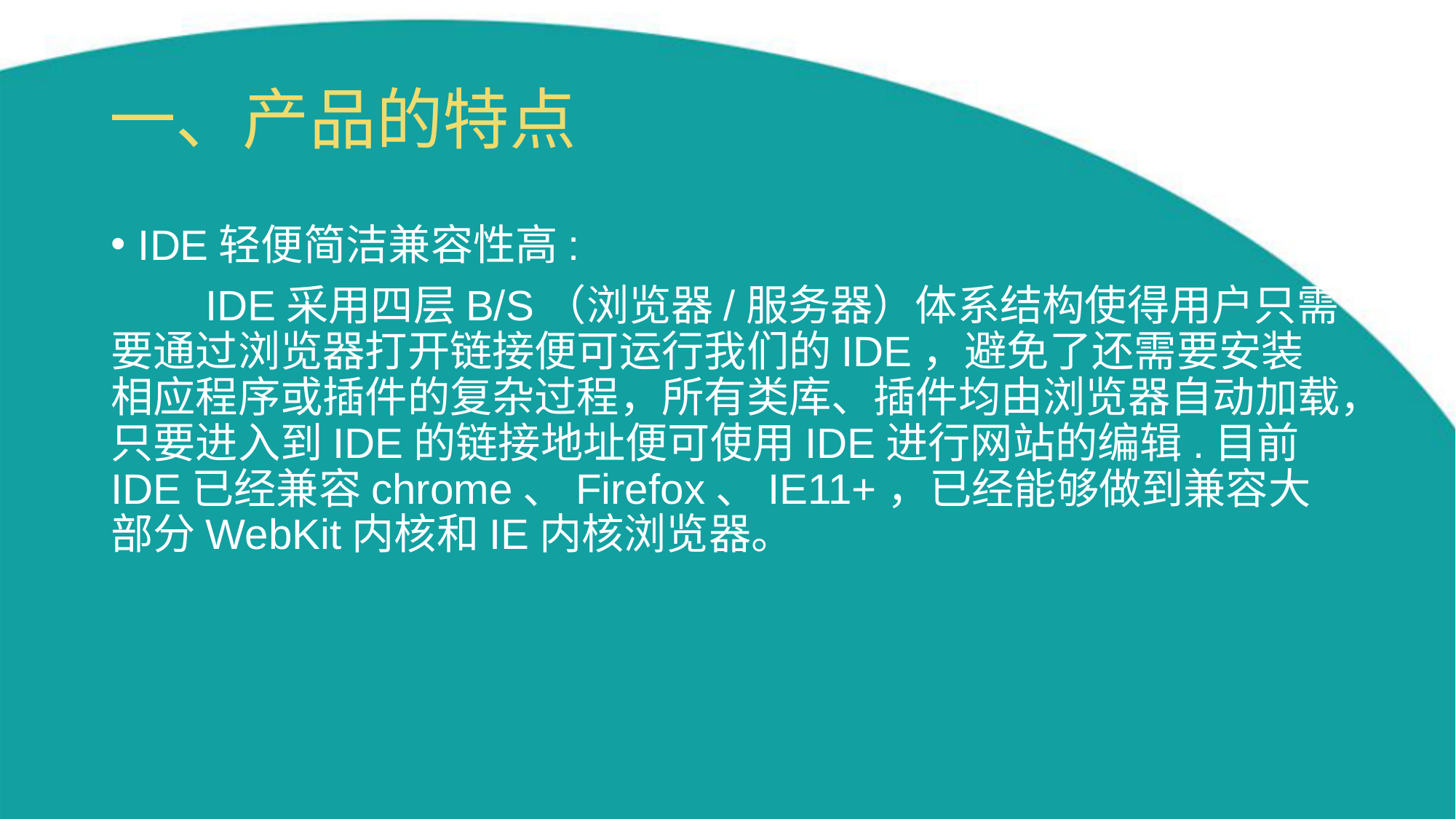

一、产品的特点
IDE轻便简洁兼容性高:
        IDE采用四层B/S（浏览器/服务器）体系结构使得用户只需要通过浏览器打开链接便可运行我们的IDE，避免了还需要安装相应程序或插件的复杂过程，所有类库、插件均由浏览器自动加载，只要进入到IDE的链接地址便可使用IDE进行网站的编辑.目前IDE已经兼容chrome、Firefox、IE11+，已经能够做到兼容大部分WebKit内核和IE内核浏览器。